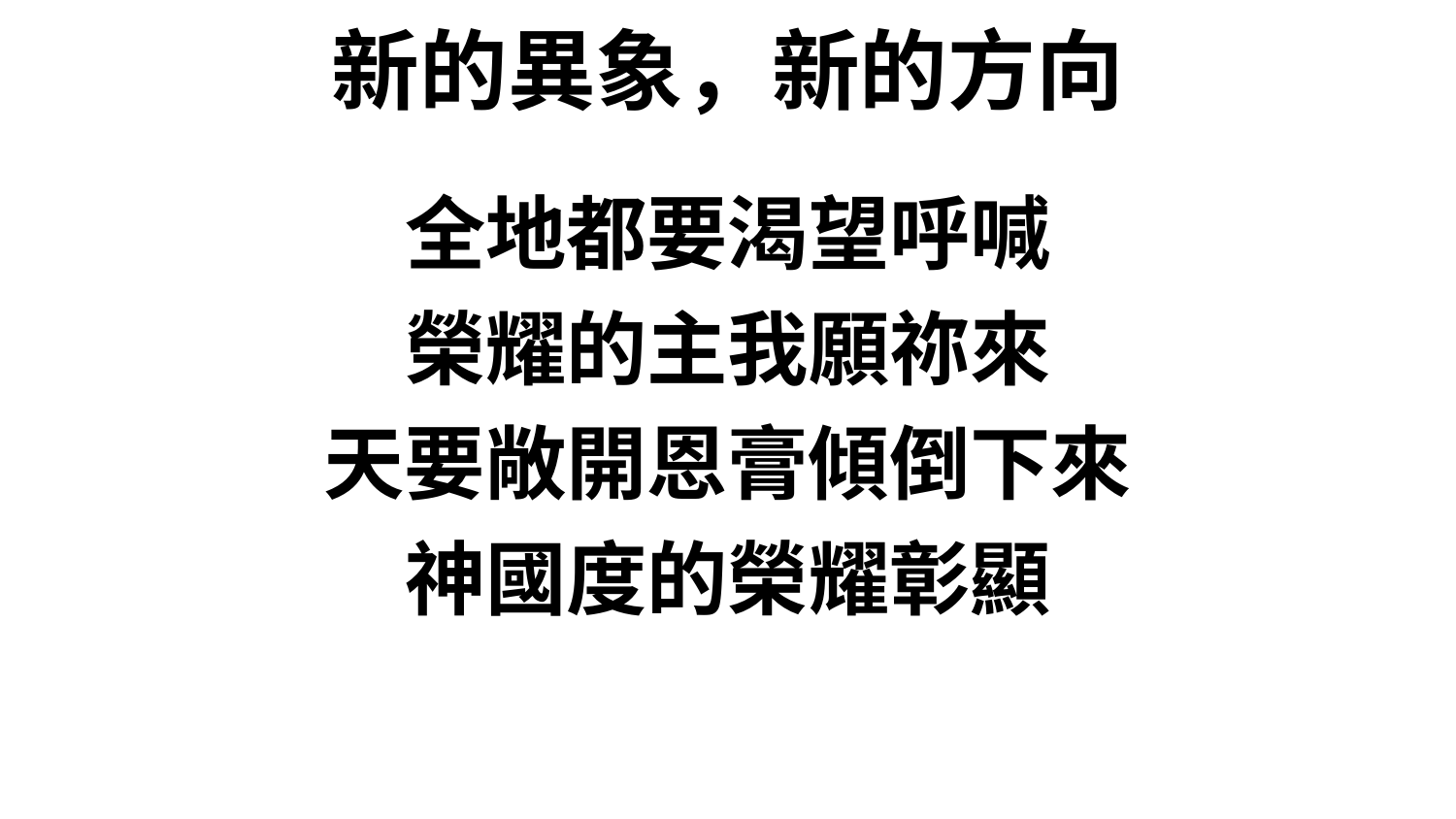

新的異象，新的方向

全地都要渴望呼喊
榮耀的主我願祢來
天要敞開恩膏傾倒下來
神國度的榮耀彰顯